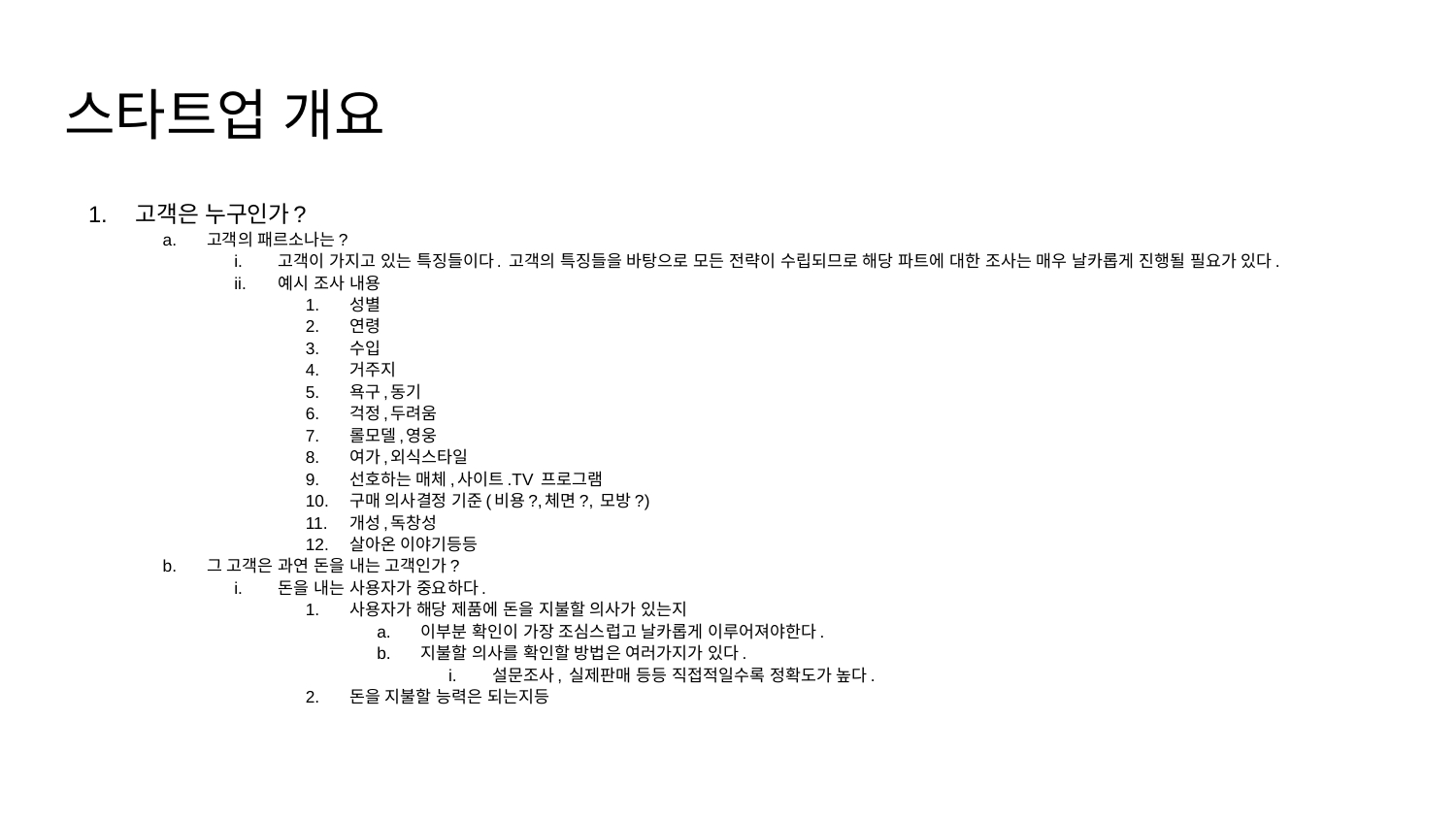

# 스타트업 개요

고객은 누구인가?
고객의 패르소나는?
고객이 가지고 있는 특징들이다. 고객의 특징들을 바탕으로 모든 전략이 수립되므로 해당 파트에 대한 조사는 매우 날카롭게 진행될 필요가 있다.
예시 조사 내용
성별
연령
수입
거주지
욕구,동기
걱정,두려움
롤모델,영웅
여가,외식스타일
선호하는 매체,사이트.TV 프로그램
구매 의사결정 기준(비용?,체면?, 모방?)
개성,독창성
살아온 이야기등등
그 고객은 과연 돈을 내는 고객인가?
돈을 내는 사용자가 중요하다.
사용자가 해당 제품에 돈을 지불할 의사가 있는지
이부분 확인이 가장 조심스럽고 날카롭게 이루어져야한다.
지불할 의사를 확인할 방법은 여러가지가 있다.
설문조사, 실제판매 등등 직접적일수록 정확도가 높다.
돈을 지불할 능력은 되는지등